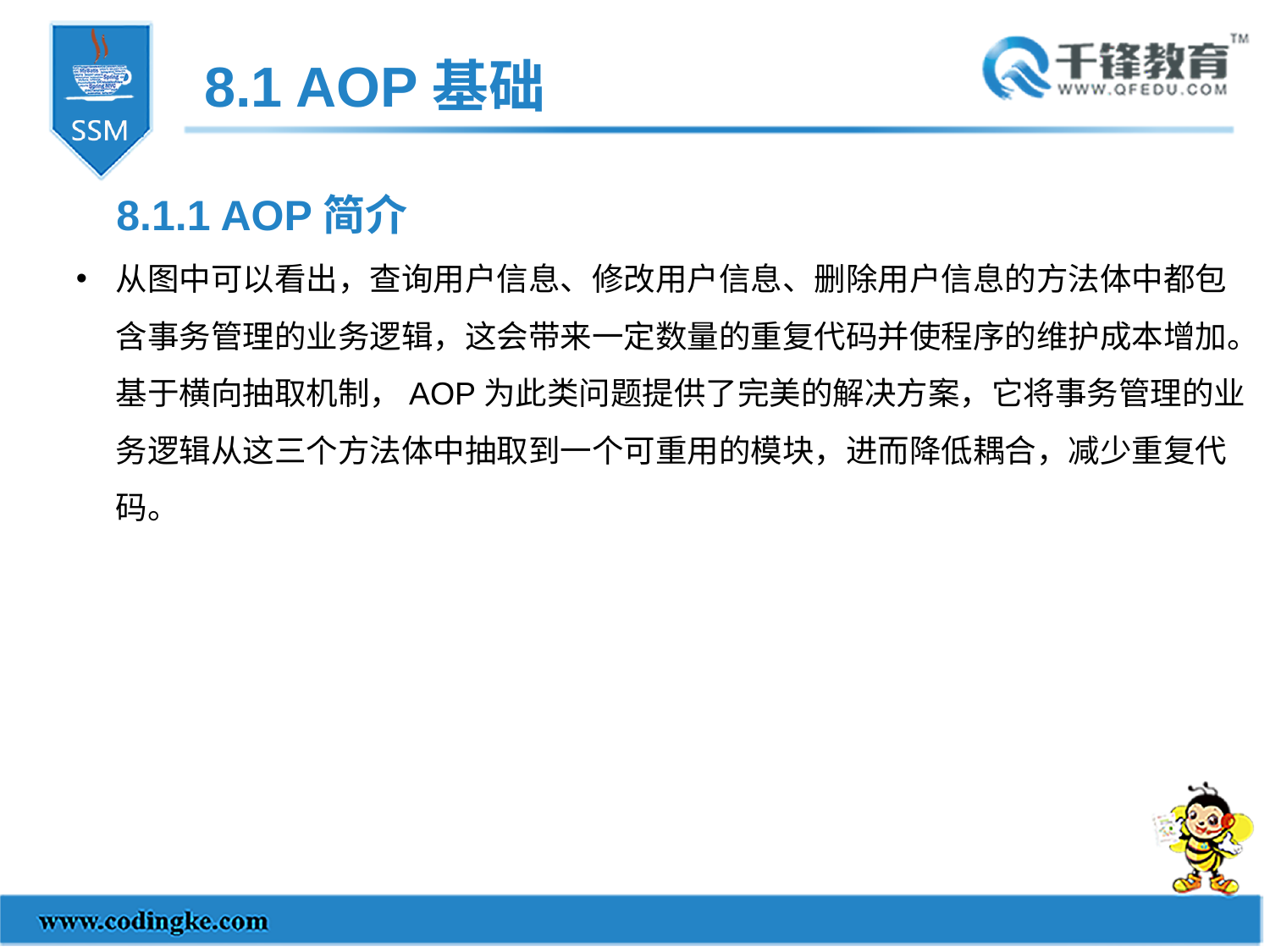

8.1 AOP基础
8.1.1 AOP简介
从图中可以看出，查询用户信息、修改用户信息、删除用户信息的方法体中都包含事务管理的业务逻辑，这会带来一定数量的重复代码并使程序的维护成本增加。基于横向抽取机制，AOP为此类问题提供了完美的解决方案，它将事务管理的业务逻辑从这三个方法体中抽取到一个可重用的模块，进而降低耦合，减少重复代码。